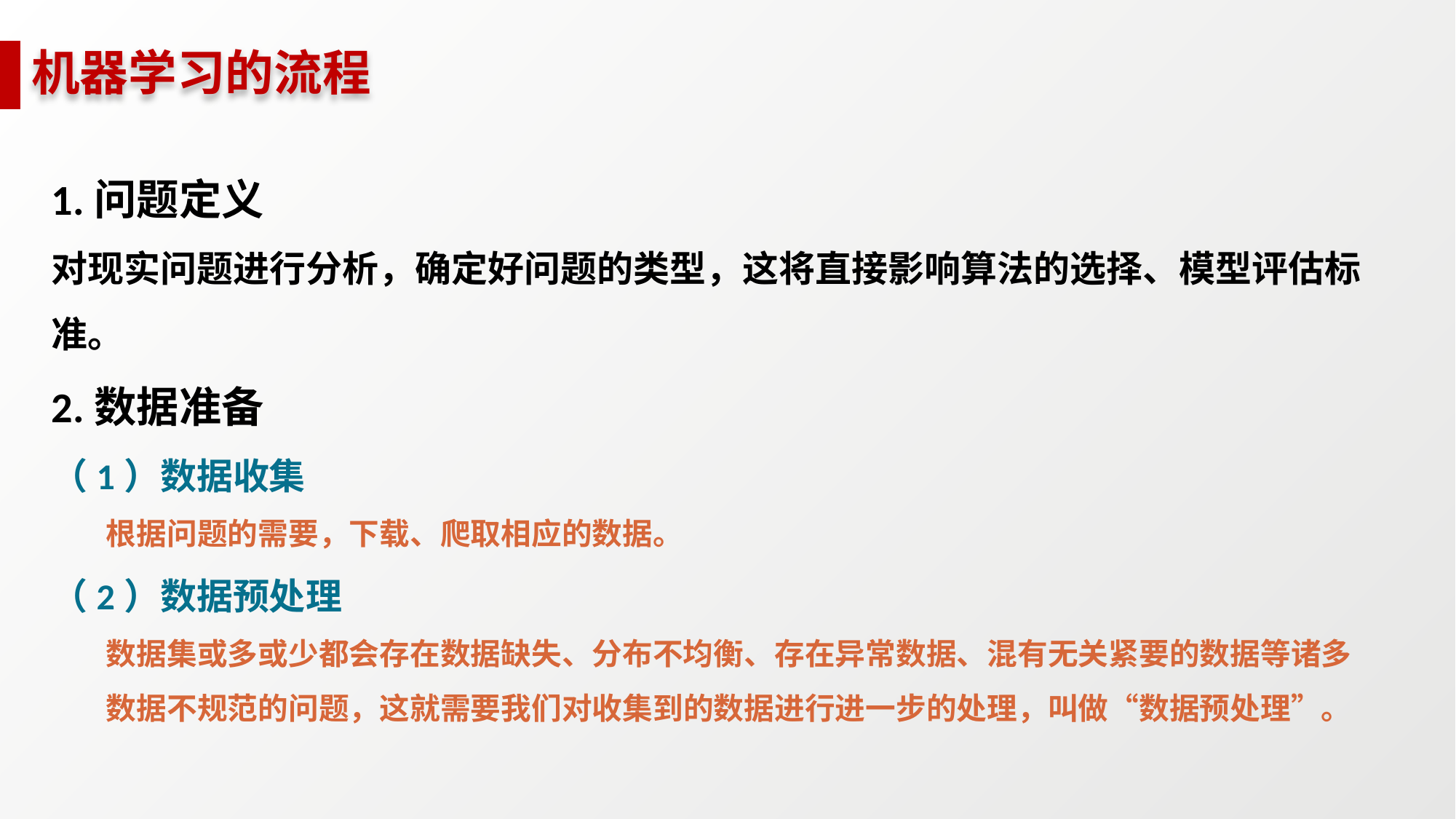

# 机器学习的流程
1.问题定义
对现实问题进行分析，确定好问题的类型，这将直接影响算法的选择、模型评估标准。
2.数据准备
（1）数据收集
根据问题的需要，下载、爬取相应的数据。
（2）数据预处理
数据集或多或少都会存在数据缺失、分布不均衡、存在异常数据、混有无关紧要的数据等诸多数据不规范的问题，这就需要我们对收集到的数据进行进一步的处理，叫做“数据预处理”。